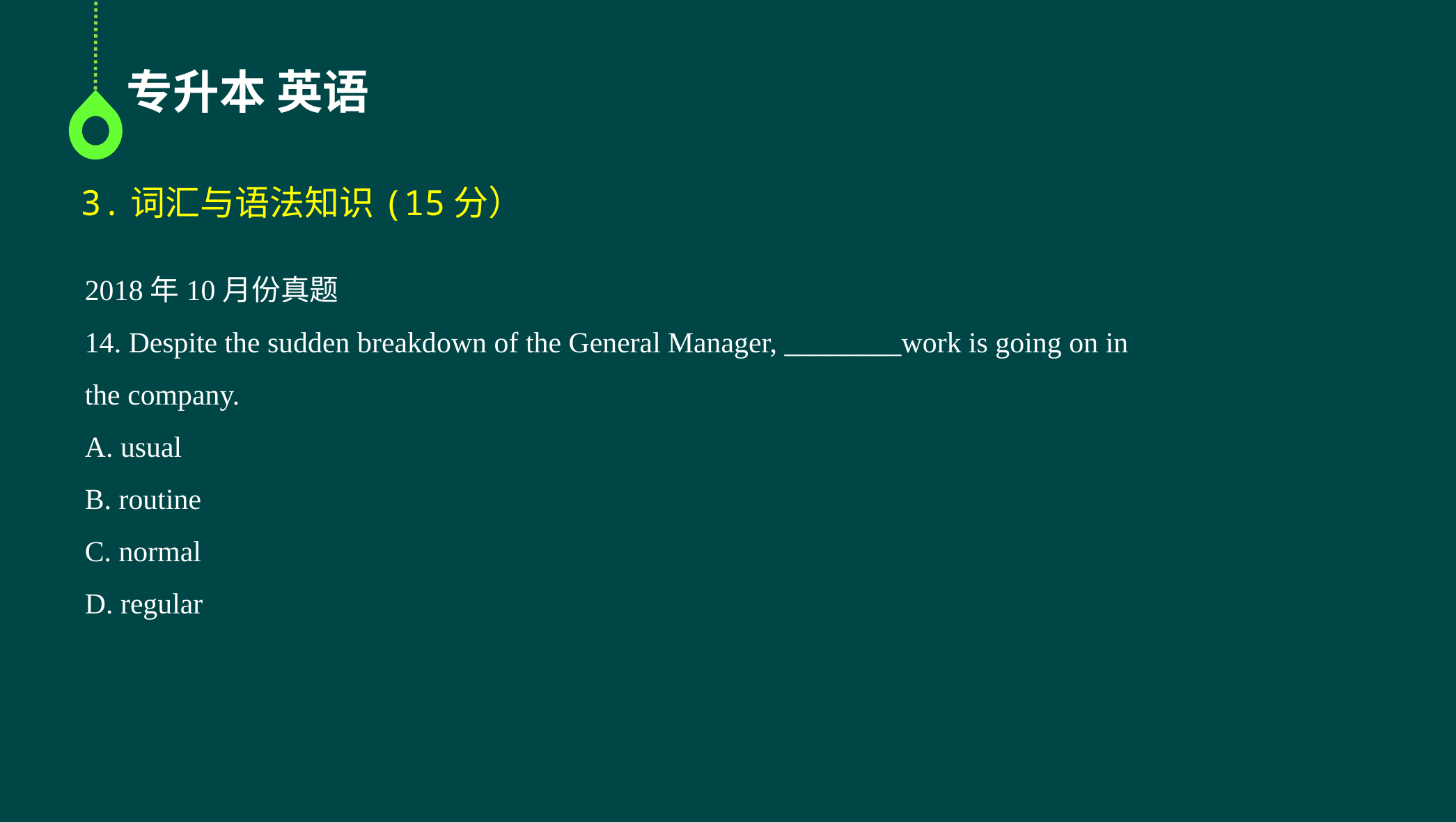

专升本 英语
3.词汇与语法知识(15分）
2018年10月份真题
14. Despite the sudden breakdown of the General Manager, ________work is going on in the company.
A. usual
B. routine
C. normal
D. regular